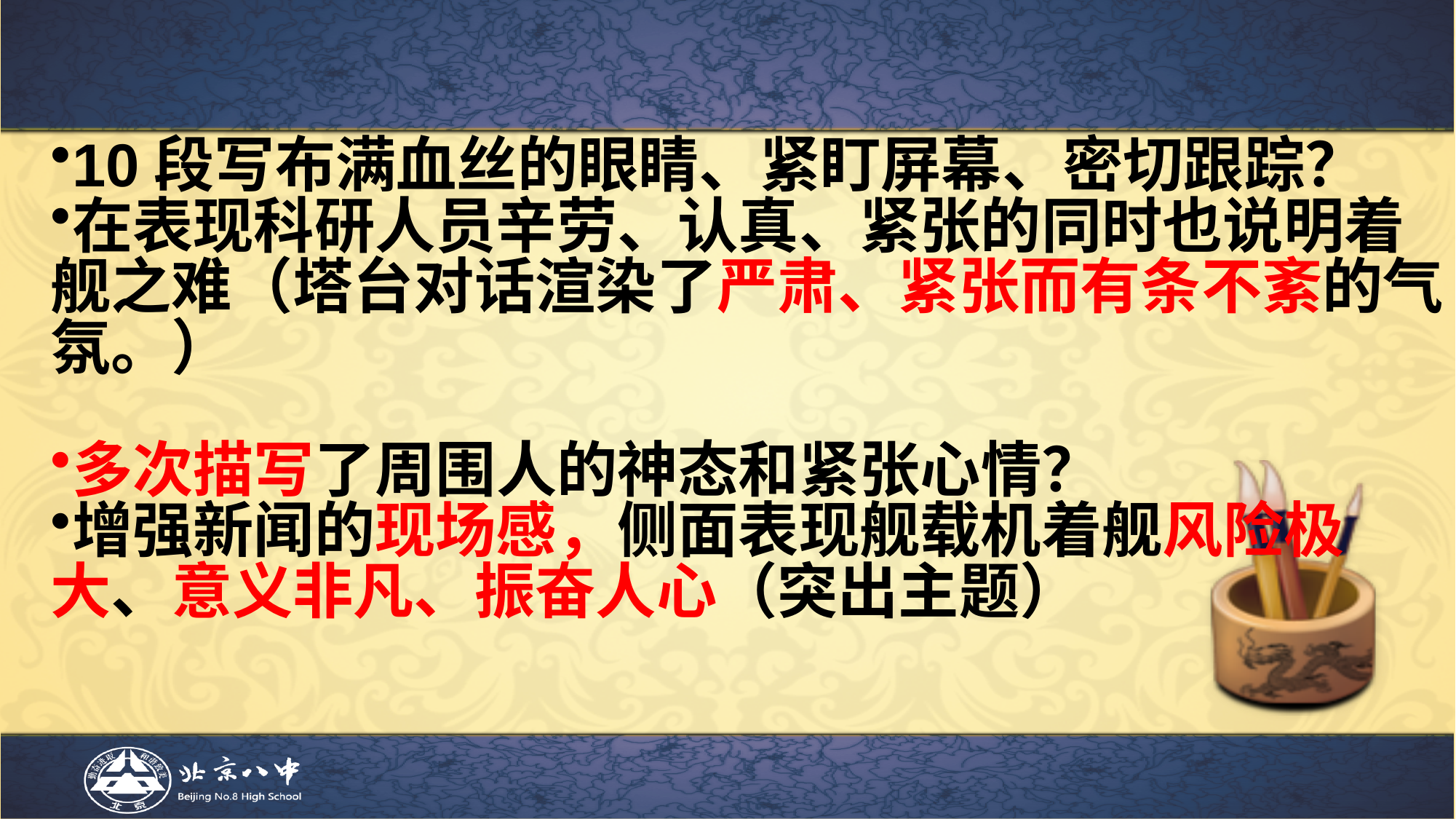

#
10段写布满血丝的眼睛、紧盯屏幕、密切跟踪？
在表现科研人员辛劳、认真、紧张的同时也说明着舰之难（塔台对话渲染了严肃、紧张而有条不紊的气氛。）

多次描写了周围人的神态和紧张心情？
增强新闻的现场感，侧面表现舰载机着舰风险极大、意义非凡、振奋人心（突出主题）